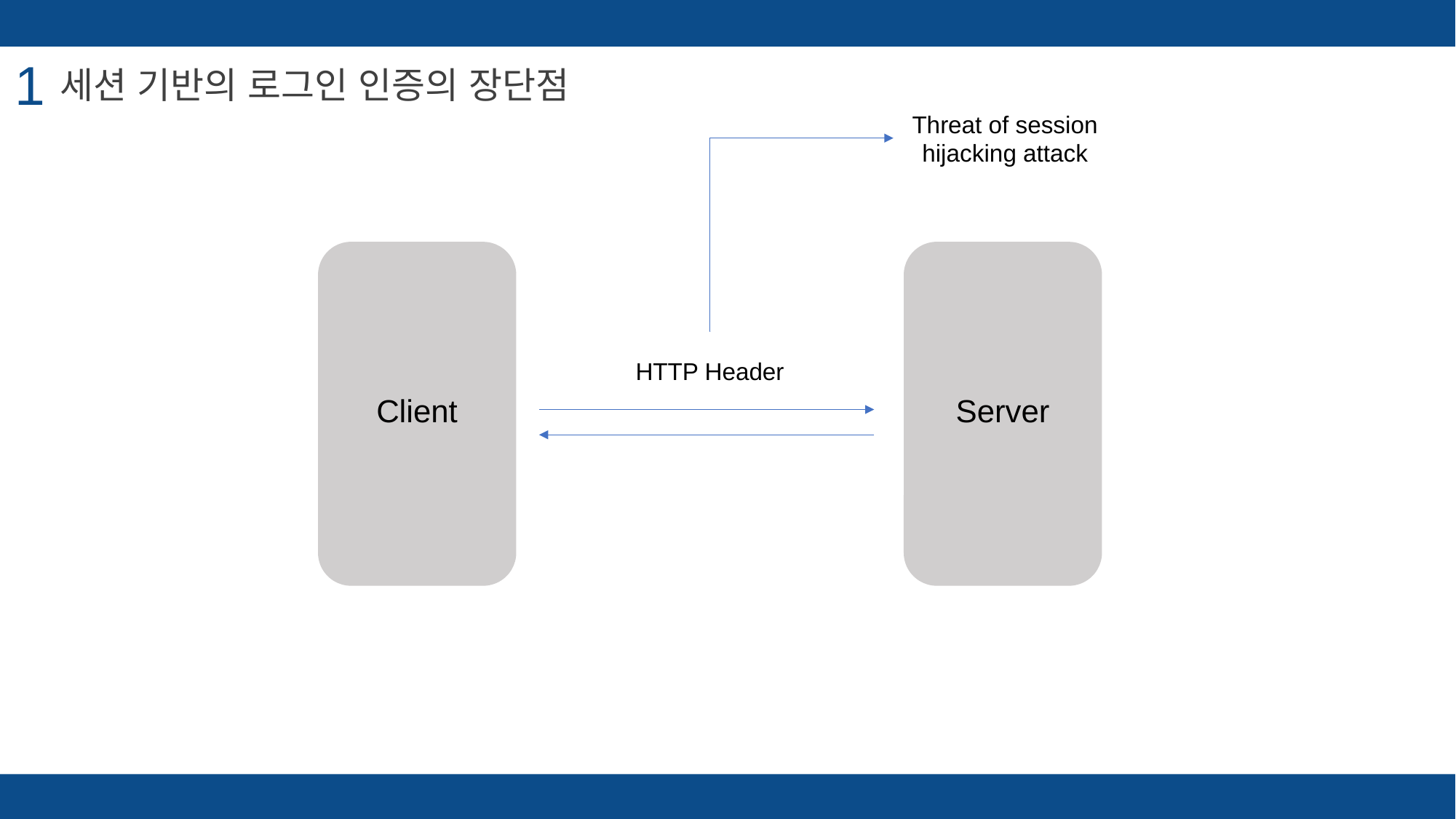

1
세션 기반의 로그인 인증의 장단점
Threat of session hijacking attack

HTTP Header
Client
Server